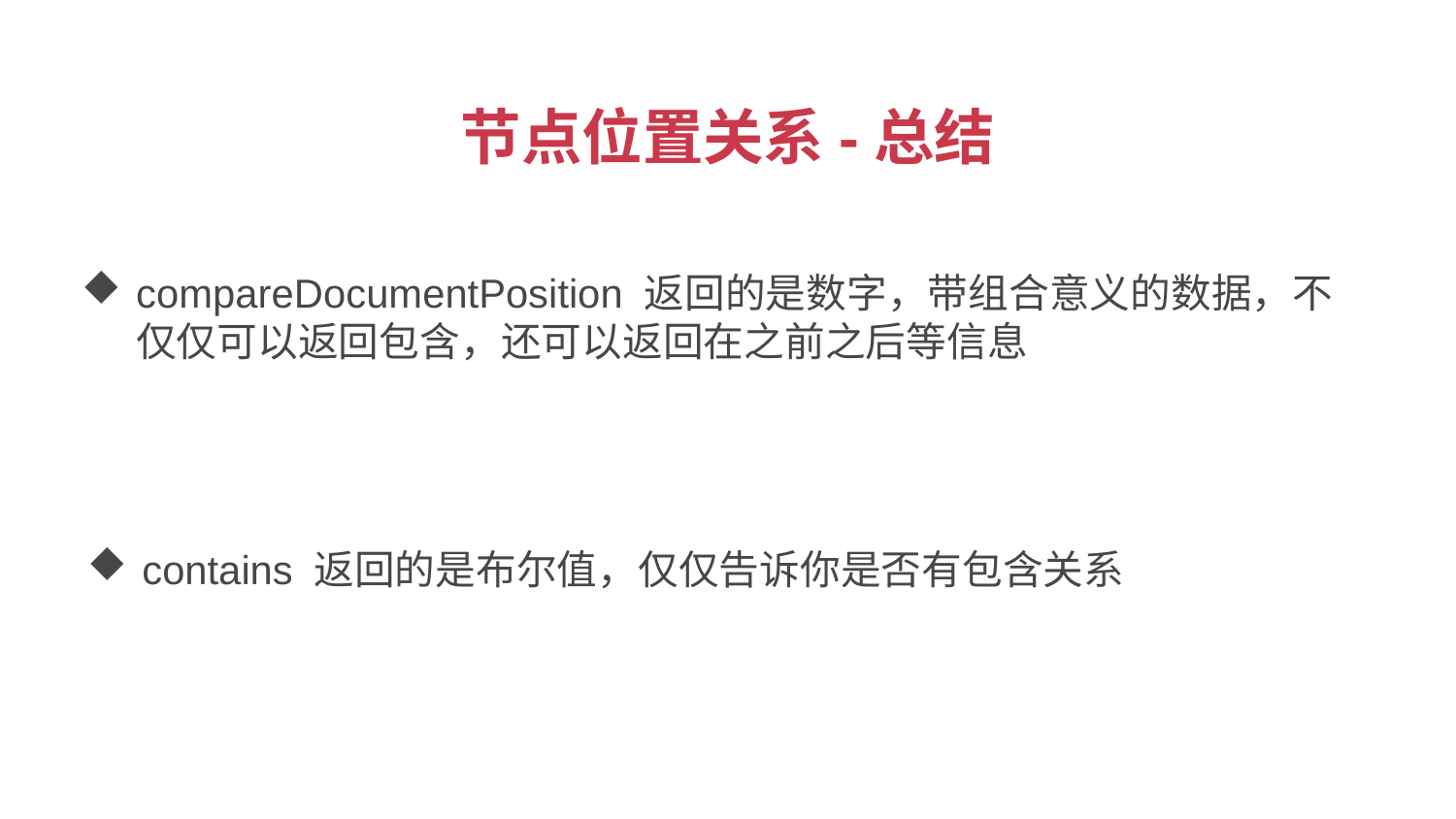

节点位置关系-总结
compareDocumentPosition 返回的是数字，带组合意义的数据，不仅仅可以返回包含，还可以返回在之前之后等信息
contains 返回的是布尔值，仅仅告诉你是否有包含关系